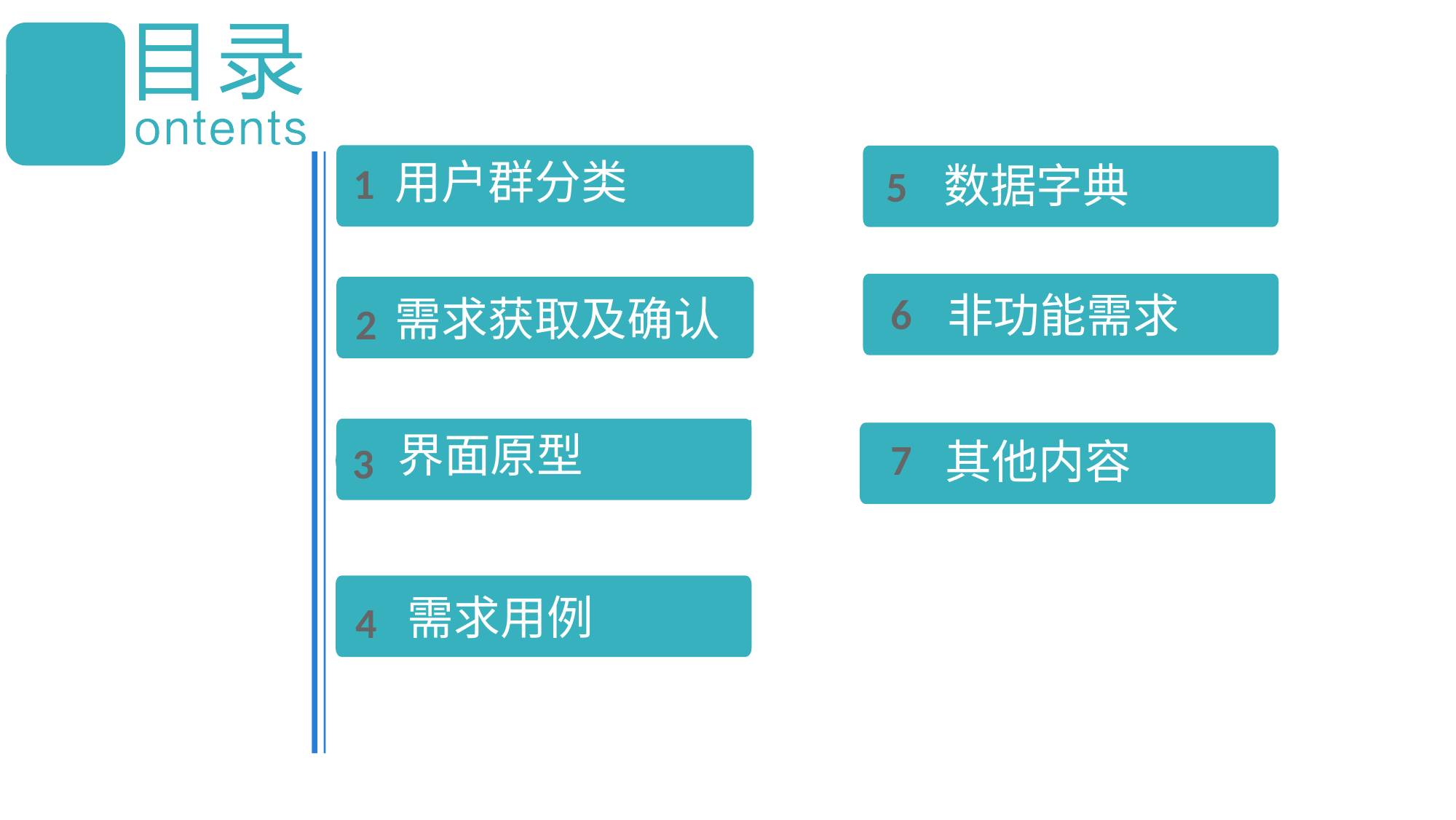

用户群分类
数据字典

1

5

非功能需求
6

需求获取及确认
2

界面原型

7

其他内容

3

需求用例
4